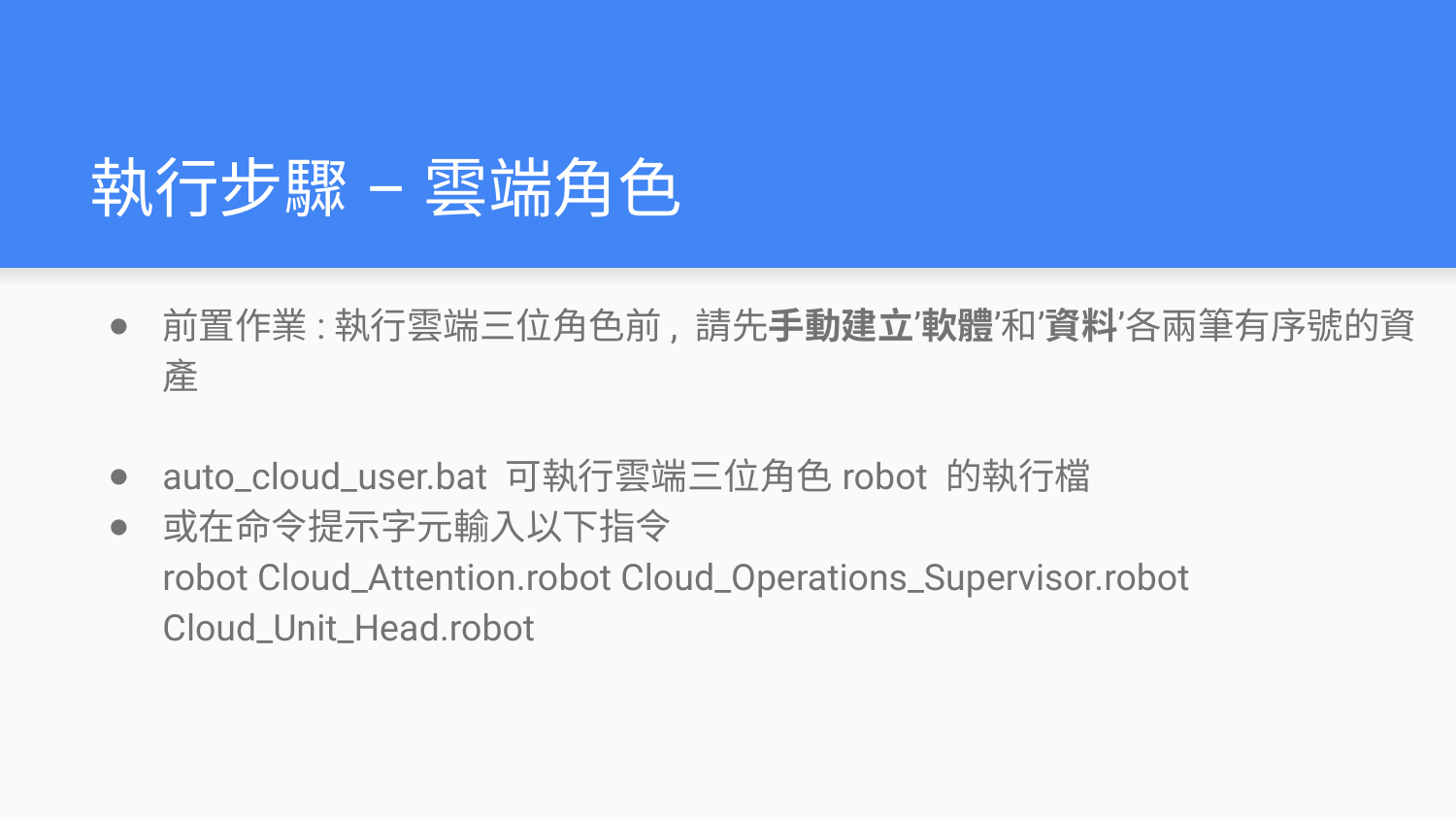

# 執行步驟 – 雲端角色
前置作業:執行雲端三位角色前, 請先手動建立’軟體’和’資料’各兩筆有序號的資產

auto_cloud_user.bat 可執行雲端三位角色robot 的執行檔
或在命令提示字元輸入以下指令
robot Cloud_Attention.robot Cloud_Operations_Supervisor.robot Cloud_Unit_Head.robot